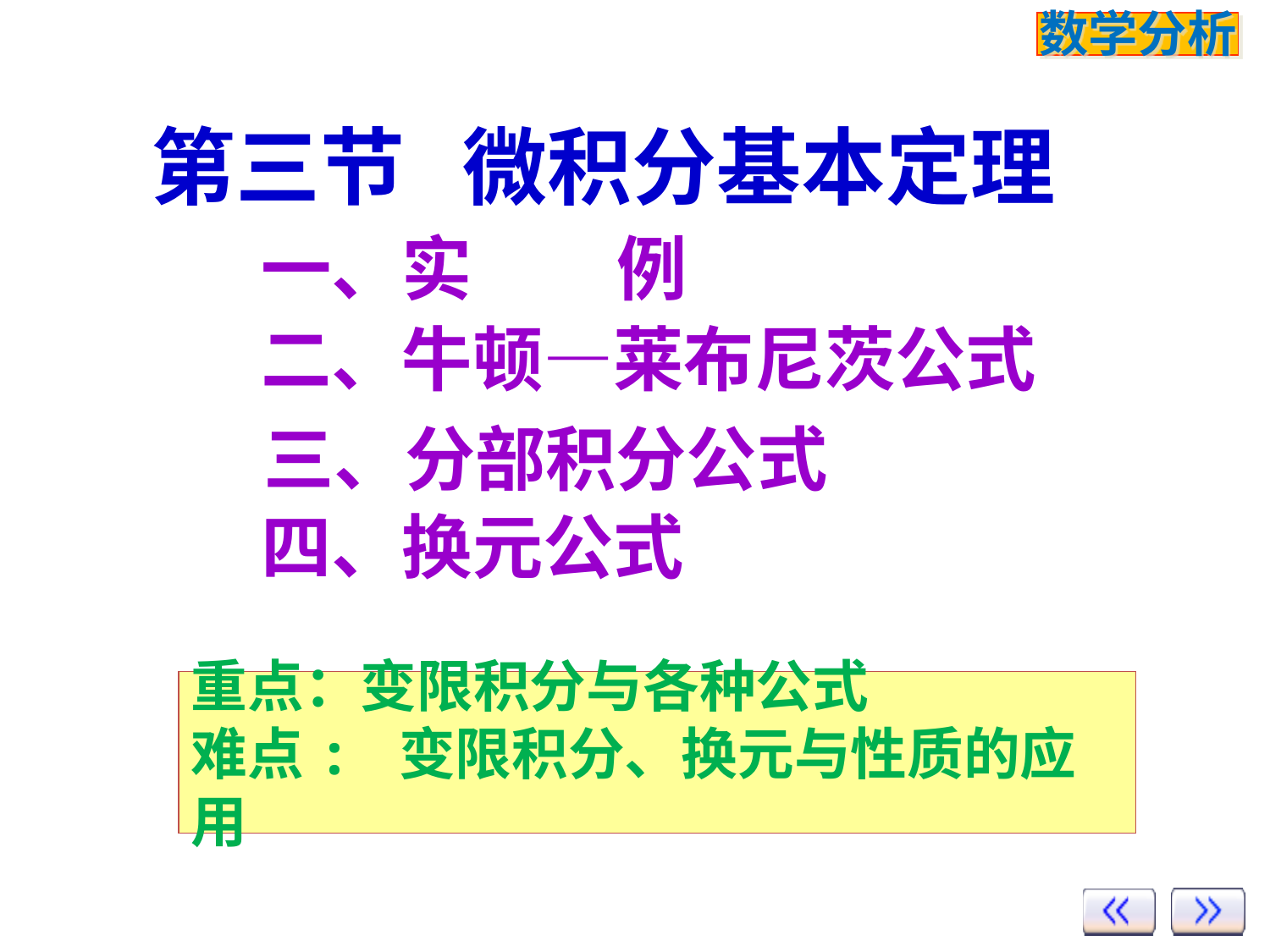

# 第三节   微积分基本定理
一、实         例
二、牛顿—莱布尼茨公式
三、分部积分公式
四、换元公式
重点：变限积分与各种公式
难点: 变限积分、换元与性质的应用